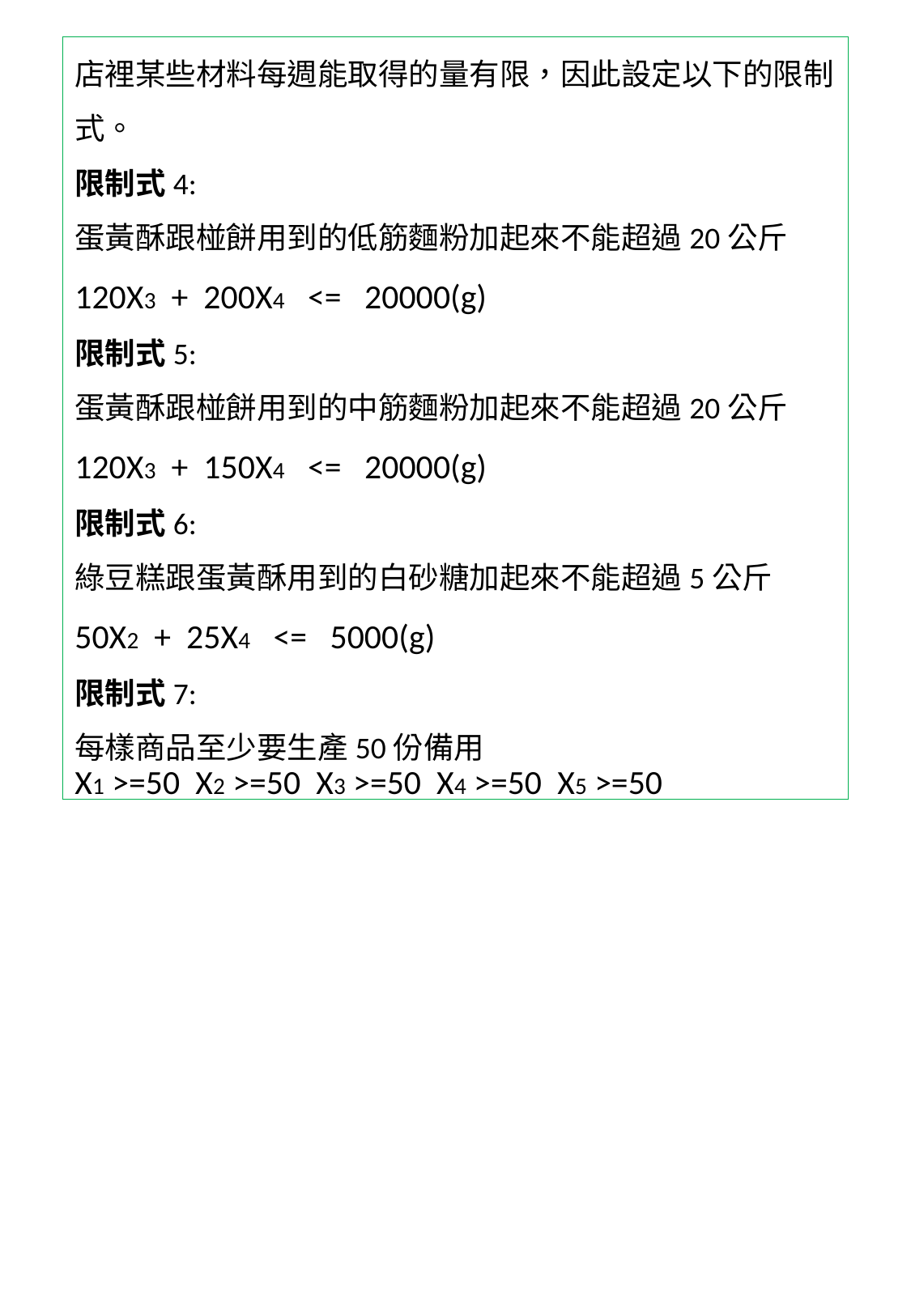

店裡某些材料每週能取得的量有限，因此設定以下的限制式。
限制式4:
蛋黃酥跟椪餅用到的低筋麵粉加起來不能超過20公斤
120X3  +  200X4   <=   20000(g)
限制式5:
蛋黃酥跟椪餅用到的中筋麵粉加起來不能超過20公斤
120X3  +  150X4   <=   20000(g)
限制式6:
綠豆糕跟蛋黃酥用到的白砂糖加起來不能超過5公斤
50X2  +  25X4   <=   5000(g)
限制式7:
每樣商品至少要生產50份備用
X1 >=50  X2 >=50  X3 >=50  X4 >=50  X5 >=50